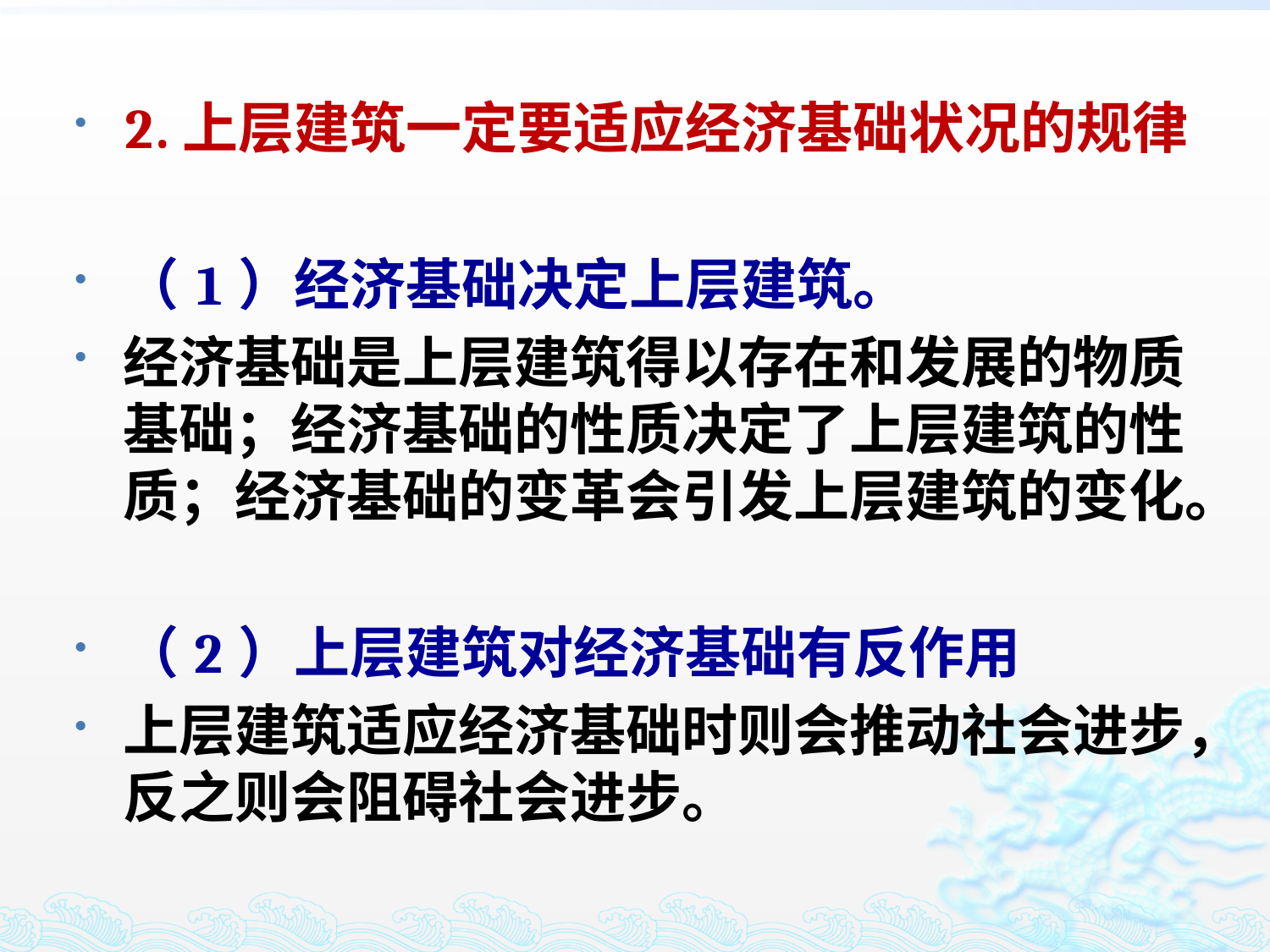

2.上层建筑一定要适应经济基础状况的规律

（1）经济基础决定上层建筑。
经济基础是上层建筑得以存在和发展的物质基础；经济基础的性质决定了上层建筑的性质；经济基础的变革会引发上层建筑的变化。

（2）上层建筑对经济基础有反作用
上层建筑适应经济基础时则会推动社会进步，反之则会阻碍社会进步。